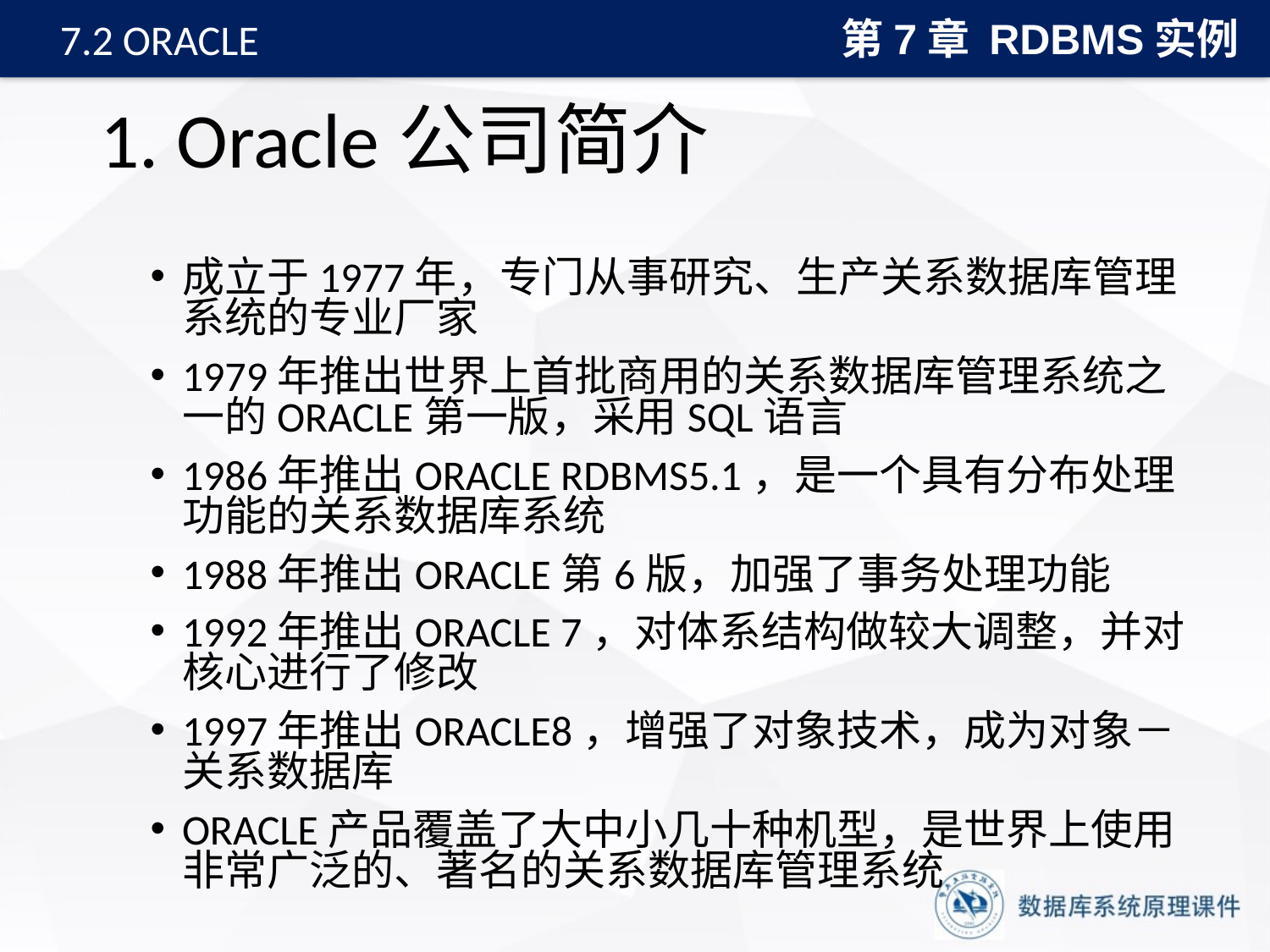

第7章 RDBMS实例
7.2 ORACLE
# 1. Oracle公司简介
成立于1977年，专门从事研究、生产关系数据库管理系统的专业厂家
1979年推出世界上首批商用的关系数据库管理系统之一的ORACLE第一版，采用SQL语言
1986年推出ORACLE RDBMS5.1，是一个具有分布处理功能的关系数据库系统
1988年推出ORACLE第6版，加强了事务处理功能
1992年推出ORACLE 7，对体系结构做较大调整，并对核心进行了修改
1997年推出ORACLE8，增强了对象技术，成为对象－关系数据库
ORACLE产品覆盖了大中小几十种机型，是世界上使用非常广泛的、著名的关系数据库管理系统